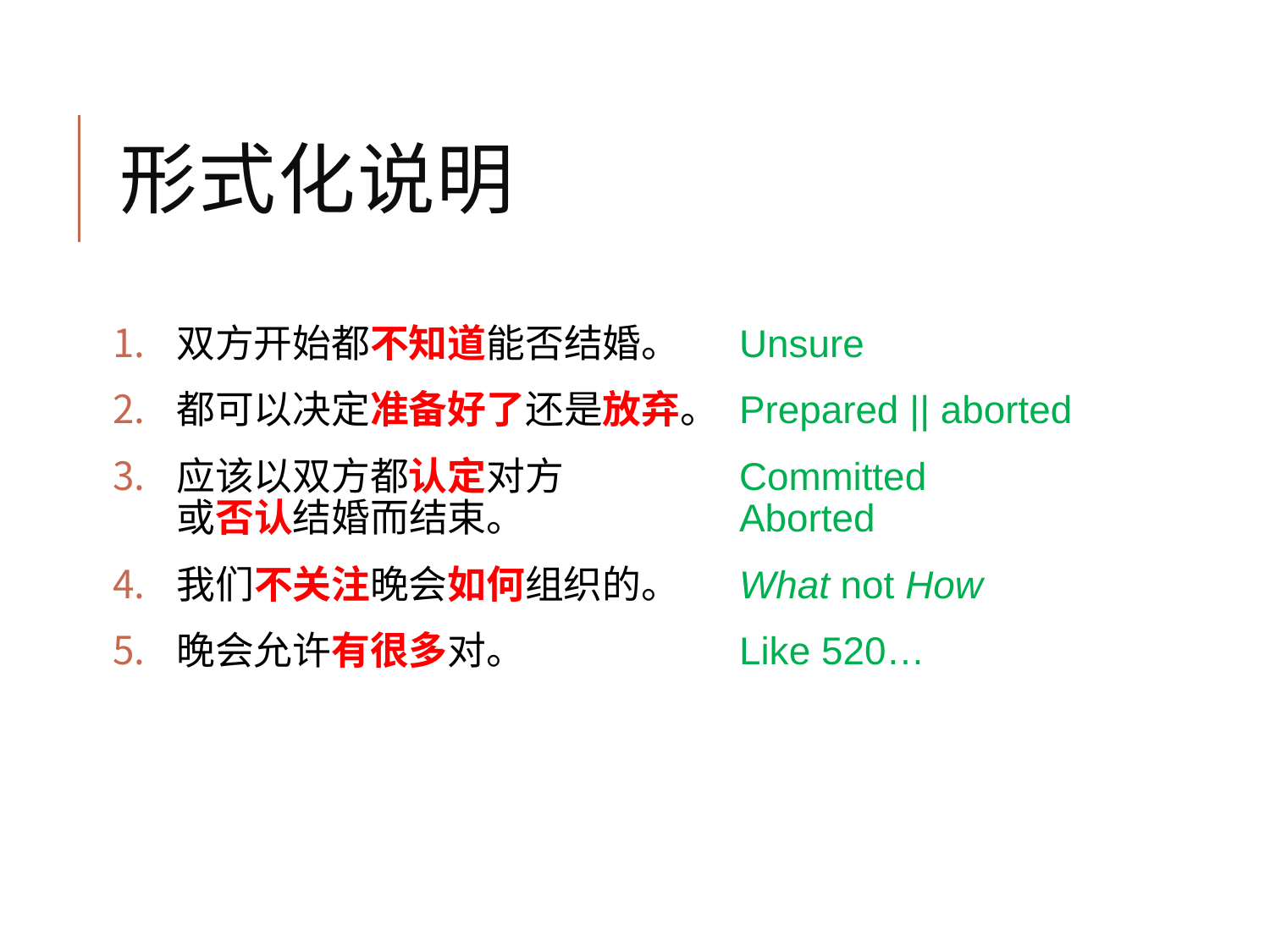

# 形式化说明
双方开始都不知道能否结婚。
都可以决定准备好了还是放弃。
应该以双方都认定对方
或否认结婚而结束。
我们不关注晚会如何组织的。
晚会允许有很多对。
Unsure
Prepared || aborted
Committed
Aborted
What not How
Like 520…